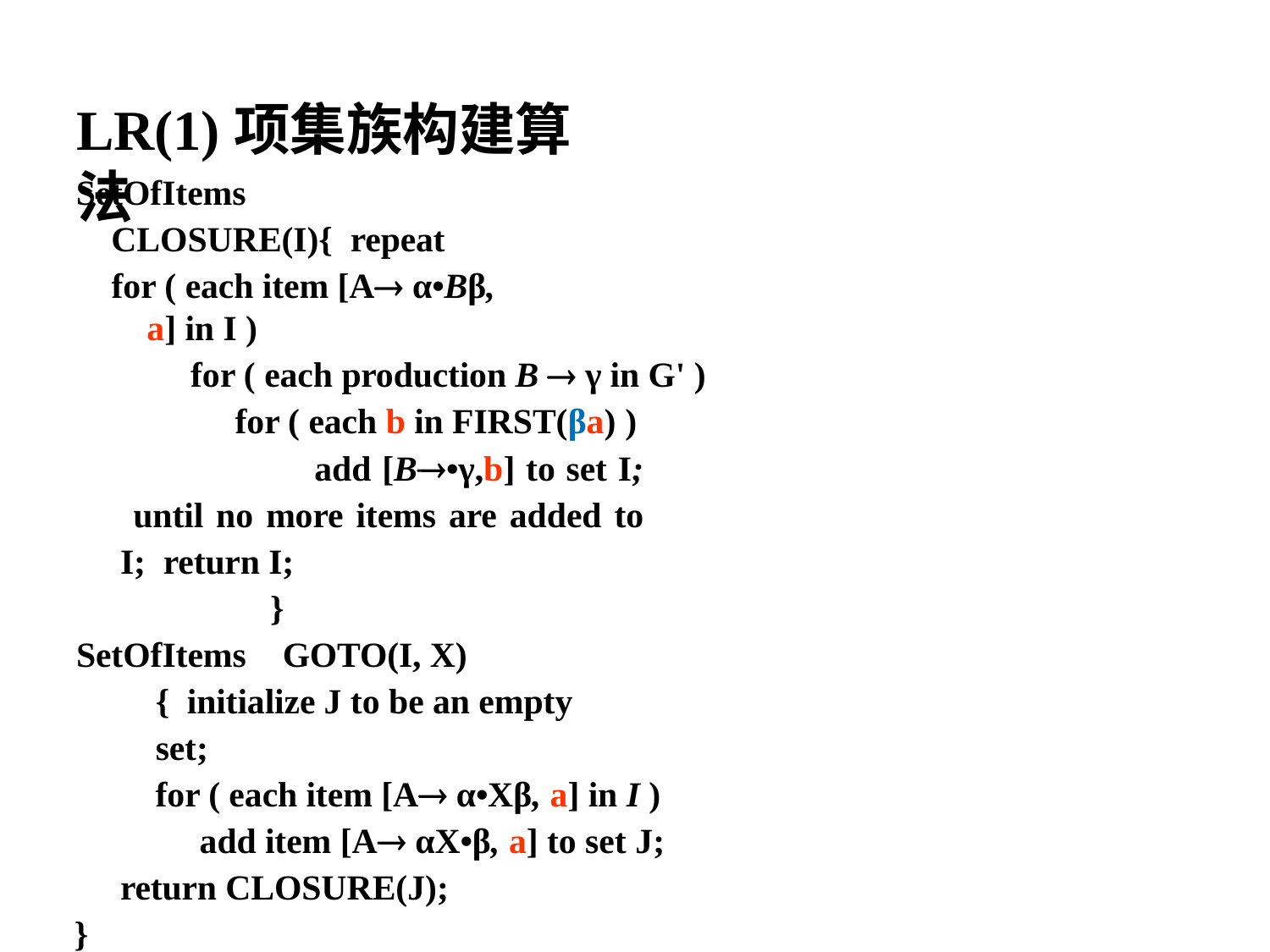

# LR(1)项集族构建算法
SetOfItems	CLOSURE(I){  repeat
for ( each item [A→ α•Bβ, a] in I )
for ( each production B → γ in G' )  for ( each b in FIRST(βa) )
add [B→•γ,b] to set I;  until no more items are added to I;  return I;
}
SetOfItems	GOTO(I, X) {  initialize J to be an empty set;
for ( each item [A→ α•Xβ, a] in I )  add item [A→ αX•β, a] to set J;
return CLOSURE(J);
}